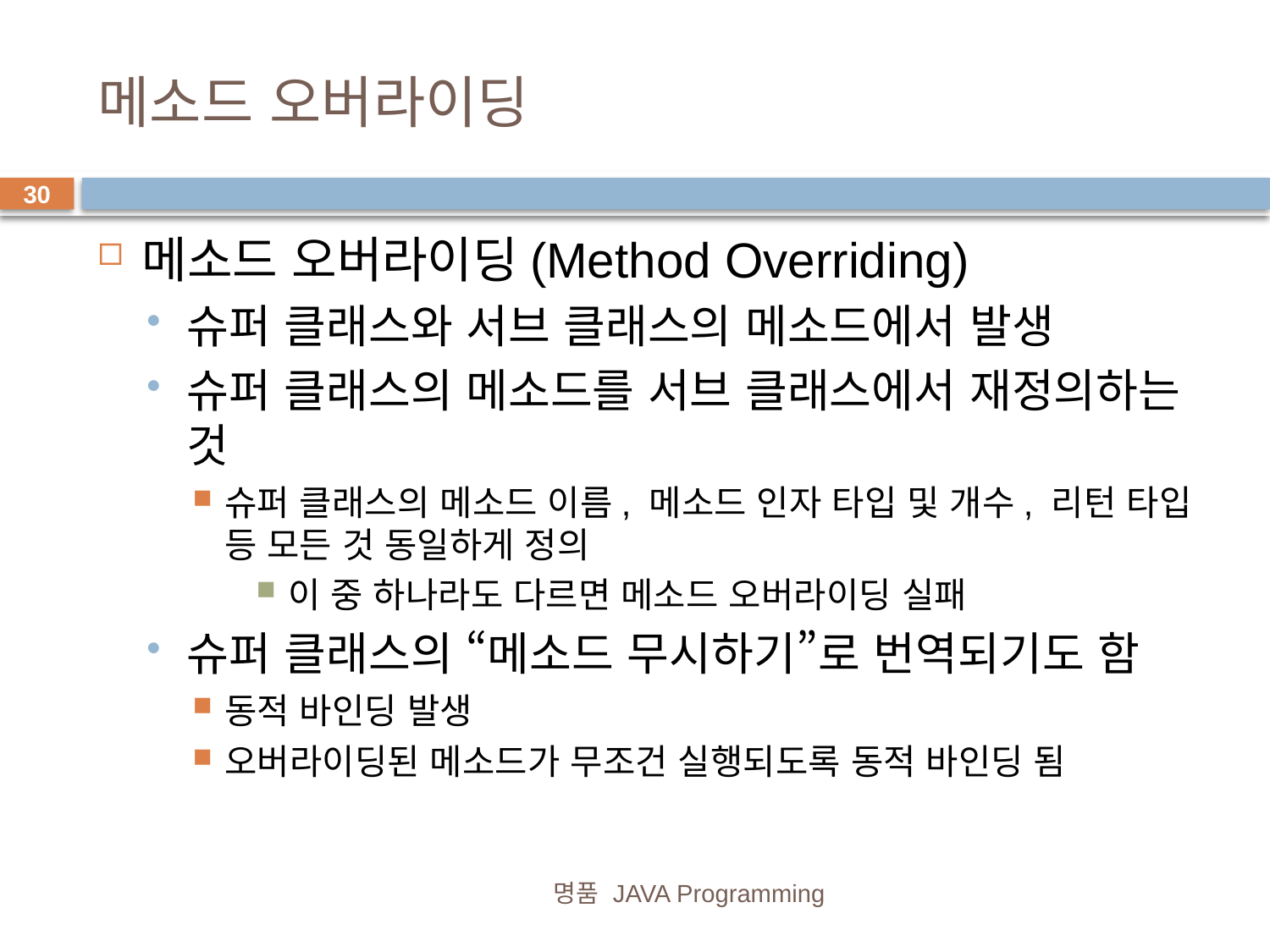

# 메소드 오버라이딩
30
메소드 오버라이딩(Method Overriding)
슈퍼 클래스와 서브 클래스의 메소드에서 발생
슈퍼 클래스의 메소드를 서브 클래스에서 재정의하는 것
슈퍼 클래스의 메소드 이름, 메소드 인자 타입 및 개수, 리턴 타입 등 모든 것 동일하게 정의
이 중 하나라도 다르면 메소드 오버라이딩 실패
슈퍼 클래스의 “메소드 무시하기”로 번역되기도 함
동적 바인딩 발생
오버라이딩된 메소드가 무조건 실행되도록 동적 바인딩 됨
명품 JAVA Programming